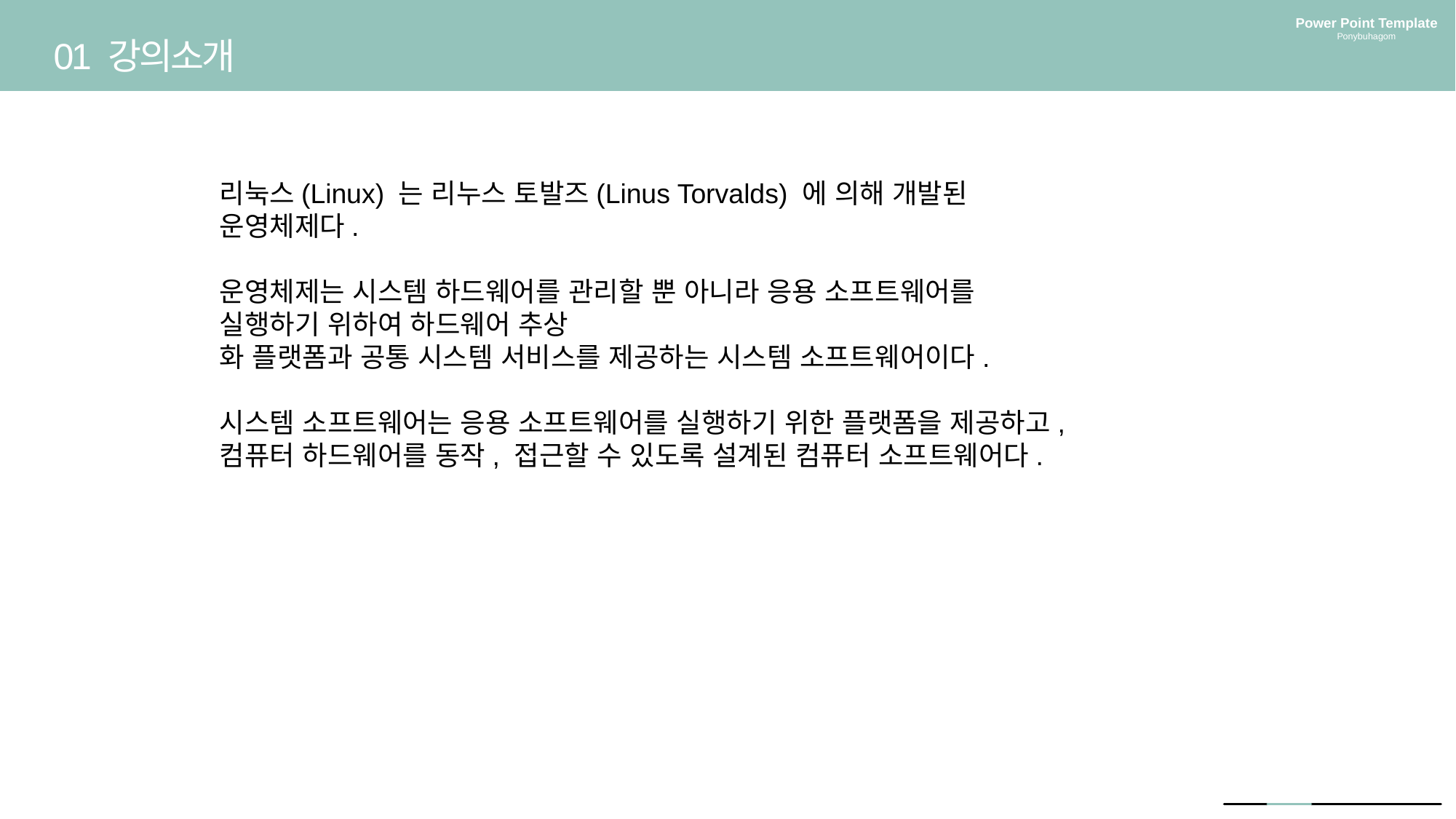

Power Point Template
Ponybuhagom
01 강의소개
리눅스(Linux) 는 리누스 토발즈(Linus Torvalds) 에 의해 개발된 운영체제다.

운영체제는 시스템 하드웨어를 관리할 뿐 아니라 응용 소프트웨어를 실행하기 위하여 하드웨어 추상
화 플랫폼과 공통 시스템 서비스를 제공하는 시스템 소프트웨어이다.
시스템 소프트웨어는 응용 소프트웨어를 실행하기 위한 플랫폼을 제공하고, 컴퓨터 하드웨어를 동작, 접근할 수 있도록 설계된 컴퓨터 소프트웨어다.